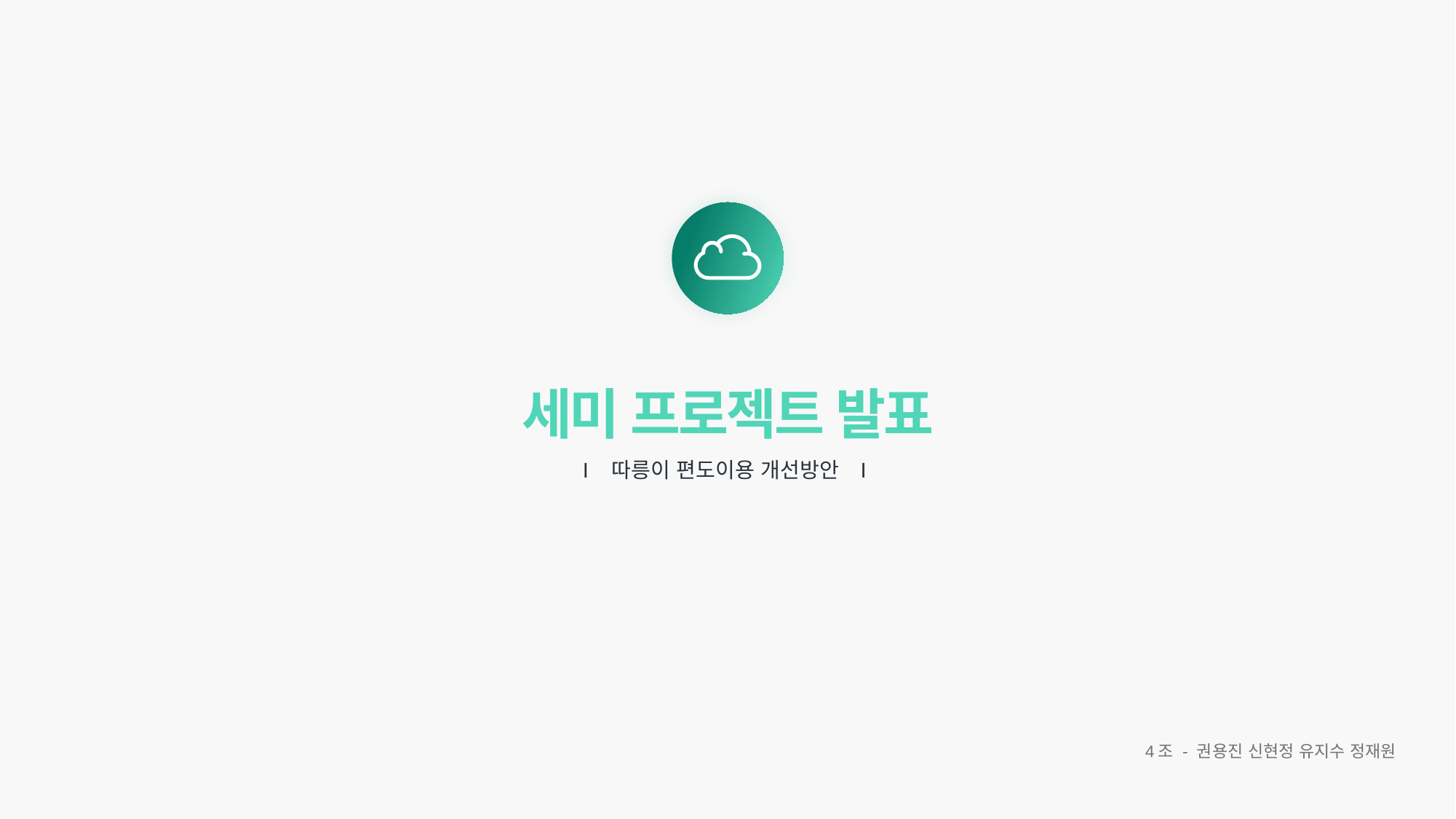

세미 프로젝트 발표
I
따릉이 편도이용 개선방안
I
4조 - 권용진 신현정 유지수 정재원